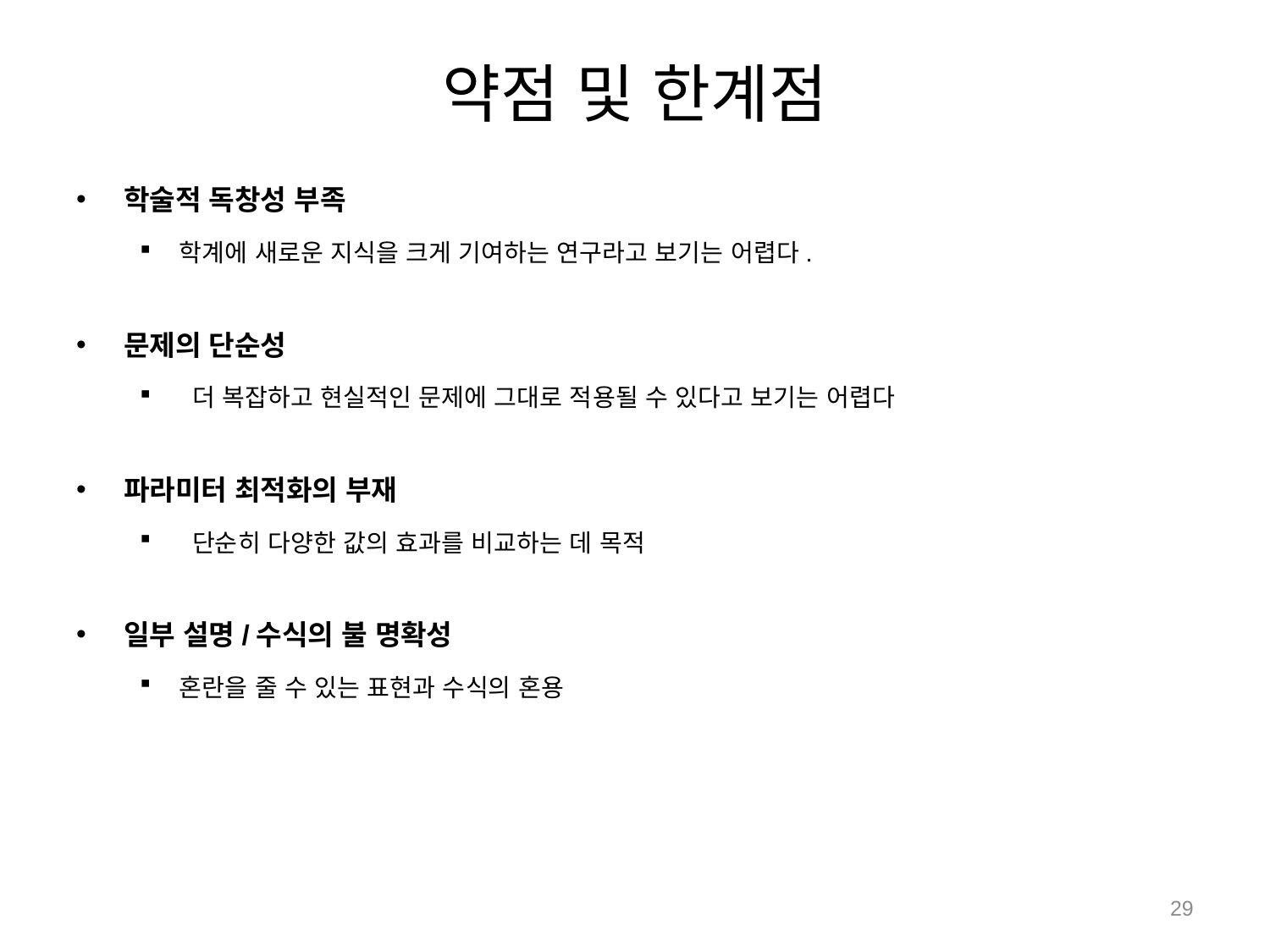

# 약점 및 한계점
학술적 독창성 부족
학계에 새로운 지식을 크게 기여하는 연구라고 보기는 어렵다.

문제의 단순성
 더 복잡하고 현실적인 문제에 그대로 적용될 수 있다고 보기는 어렵다

파라미터 최적화의 부재
 단순히 다양한 값의 효과를 비교하는 데 목적

일부 설명/수식의 불 명확성
혼란을 줄 수 있는 표현과 수식의 혼용
29